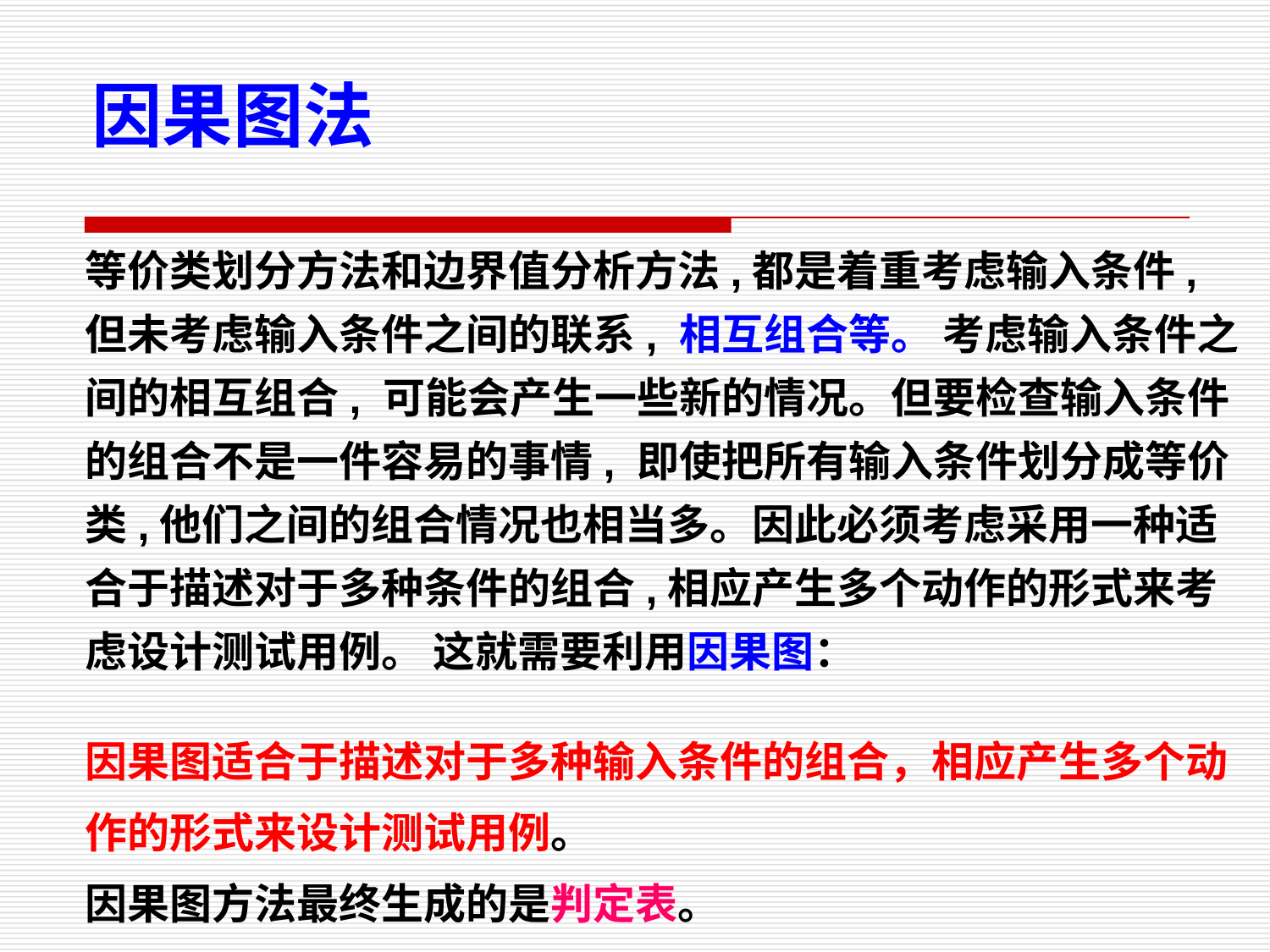

因果图法
等价类划分方法和边界值分析方法,都是着重考虑输入条件, 但未考虑输入条件之间的联系, 相互组合等。 考虑输入条件之间的相互组合, 可能会产生一些新的情况。但要检查输入条件的组合不是一件容易的事情, 即使把所有输入条件划分成等价类,他们之间的组合情况也相当多。因此必须考虑采用一种适合于描述对于多种条件的组合,相应产生多个动作的形式来考虑设计测试用例。 这就需要利用因果图：
因果图适合于描述对于多种输入条件的组合，相应产生多个动作的形式来设计测试用例。
因果图方法最终生成的是判定表。